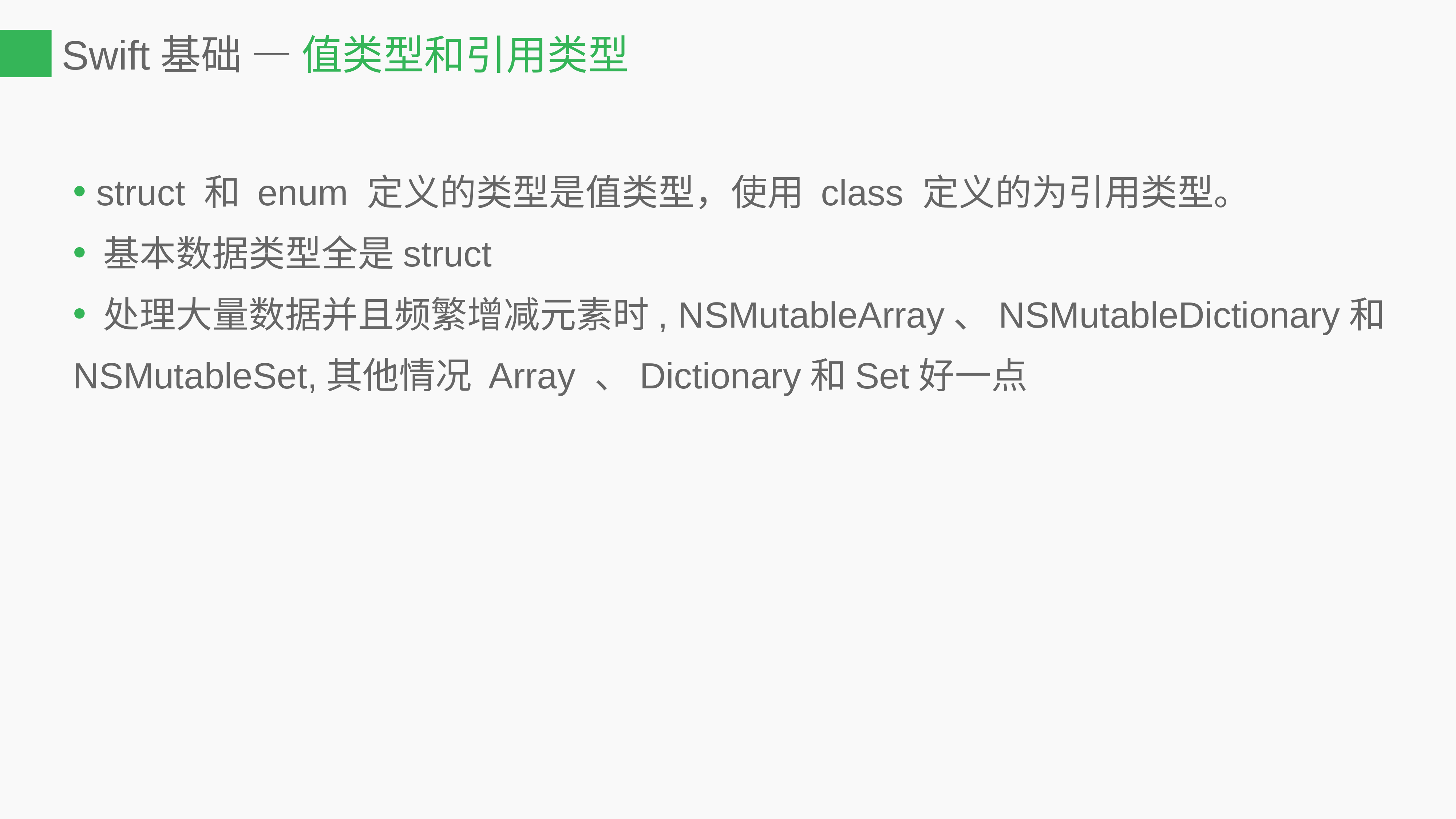

# Swift基础 — 值类型和引用类型
 struct 和 enum 定义的类型是值类型，使用 class 定义的为引用类型。
 基本数据类型全是struct
 处理大量数据并且频繁增减元素时, NSMutableArray、NSMutableDictionary和NSMutableSet,其他情况 Array 、Dictionary和Set好一点